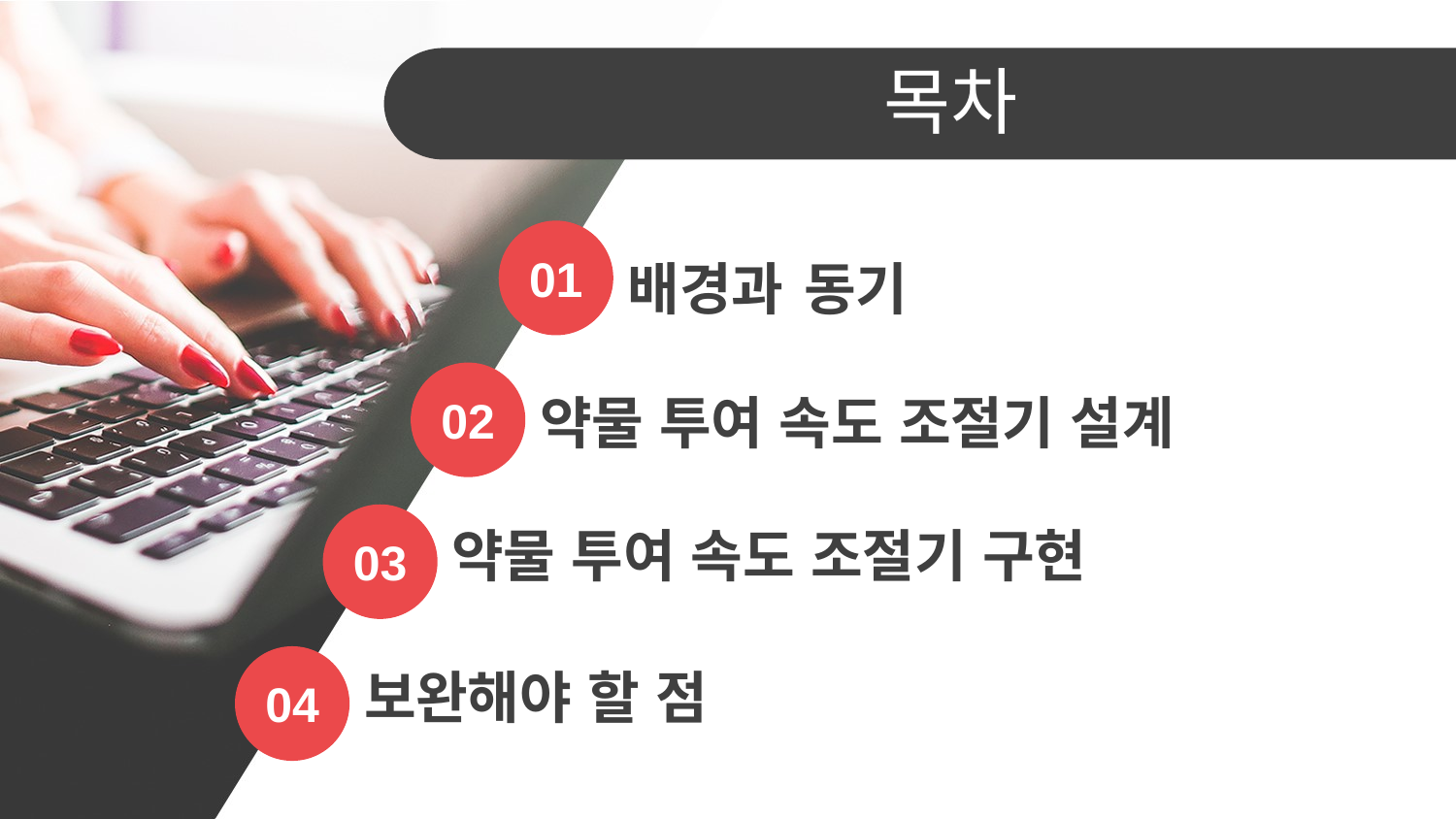

목차

배경과 동기

01

약물 투여 속도 조절기 설계

02

약물 투여 속도 조절기 구현

보완해야 할 점
03

04